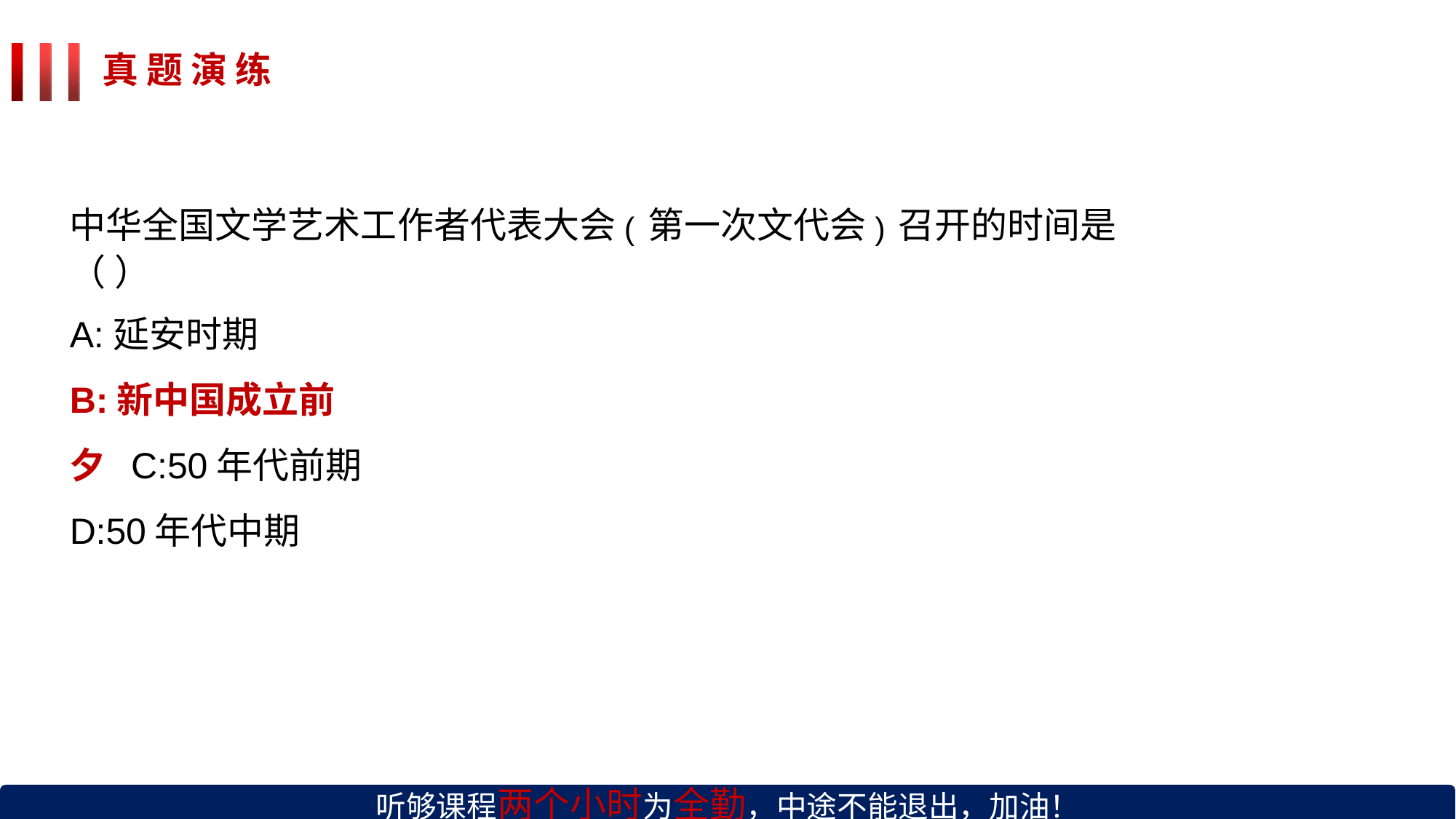

# 真 题 演 练
中华全国文学艺术工作者代表大会(第一次文代会)召开的时间是 （ ）
A:延安时期
B:新中国成立前夕  C:50年代前期 D:50年代中期
47

听够课程两个小时为全勤，中途不能退出，加油！